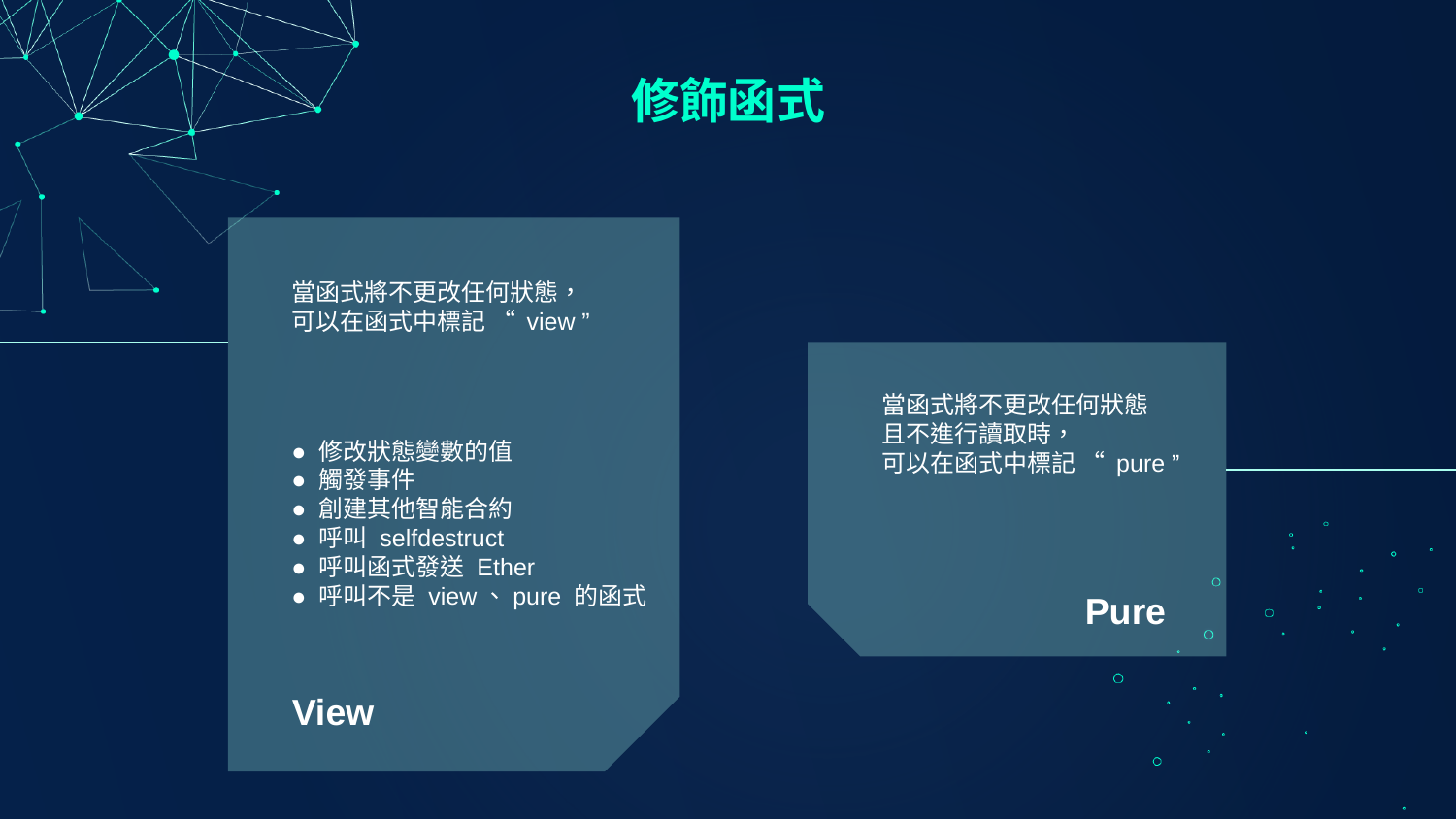

# 修飾函式
當函式將不更改任何狀態，
可以在函式中標記 “ view ”

當函式將不更改任何狀態
且不進行讀取時，
可以在函式中標記 “ pure ”

● 修改狀態變數的值
● 觸發事件
● 創建其他智能合約
● 呼叫 selfdestruct
● 呼叫函式發送 Ether
● 呼叫不是 view、pure 的函式
Pure
View